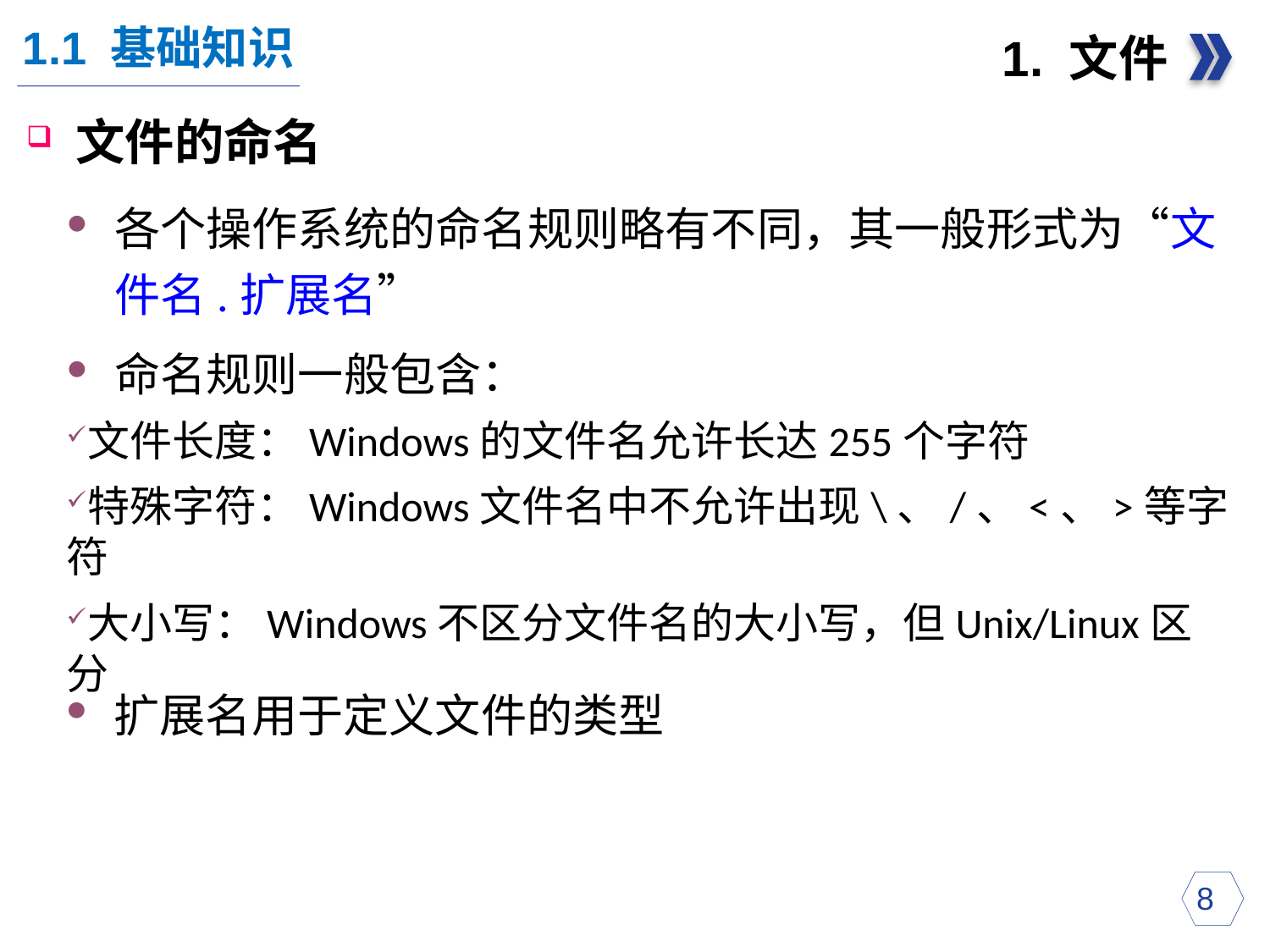

1.1 基础知识
1. 文件

 文件的命名
各个操作系统的命名规则略有不同，其一般形式为“文件名.扩展名”
命名规则一般包含：

文件长度：Windows的文件名允许长达255个字符
特殊字符：Windows文件名中不允许出现\、/、<、>等字符
大小写：Windows不区分文件名的大小写，但Unix/Linux区分

扩展名用于定义文件的类型

 8